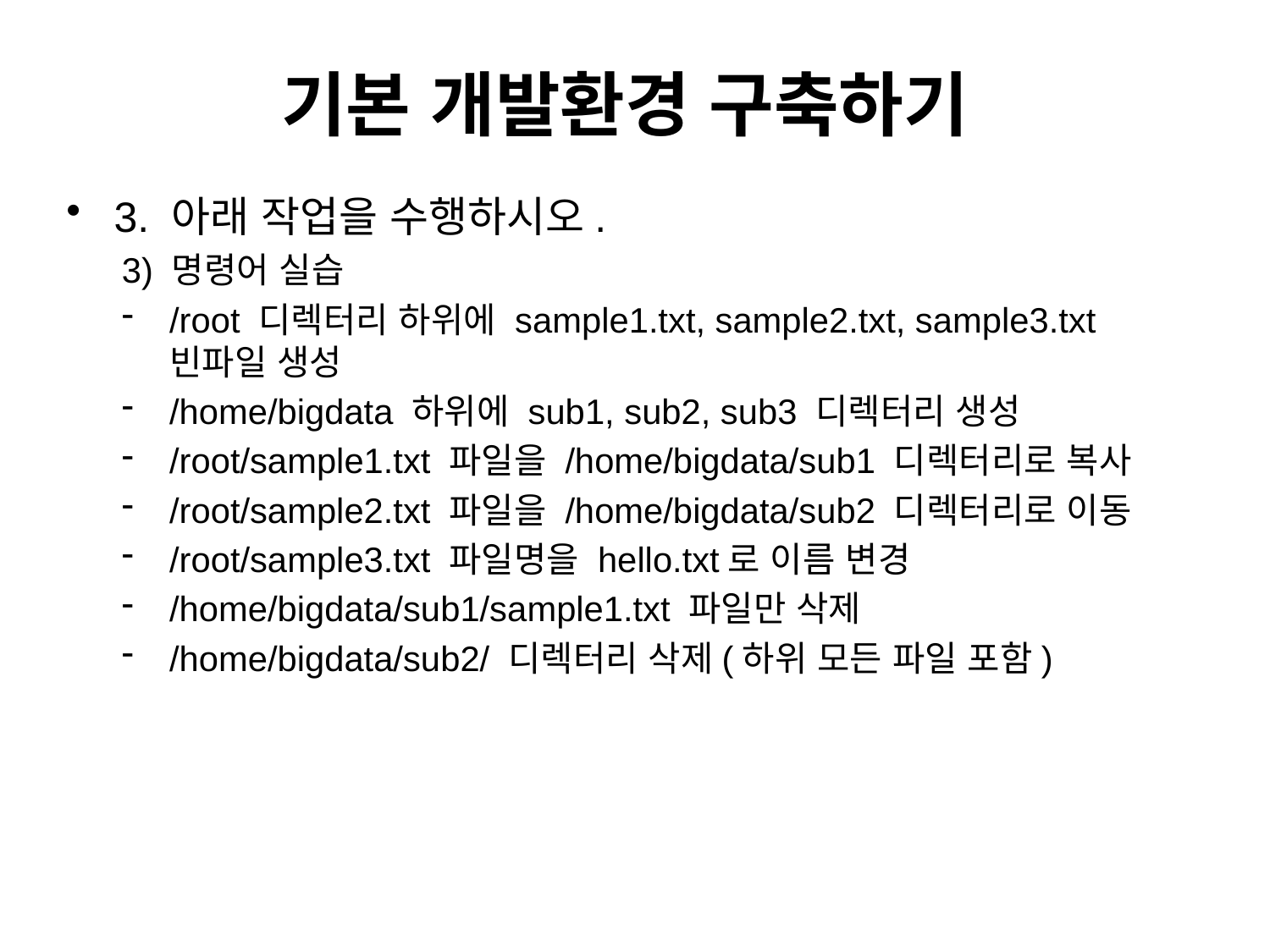

# 기본 개발환경 구축하기
3. 아래 작업을 수행하시오.
3) 명령어 실습
/root 디렉터리 하위에 sample1.txt, sample2.txt, sample3.txt 빈파일 생성
/home/bigdata 하위에 sub1, sub2, sub3 디렉터리 생성
/root/sample1.txt 파일을 /home/bigdata/sub1 디렉터리로 복사
/root/sample2.txt 파일을 /home/bigdata/sub2 디렉터리로 이동
/root/sample3.txt 파일명을 hello.txt로 이름 변경
/home/bigdata/sub1/sample1.txt 파일만 삭제
/home/bigdata/sub2/ 디렉터리 삭제(하위 모든 파일 포함)